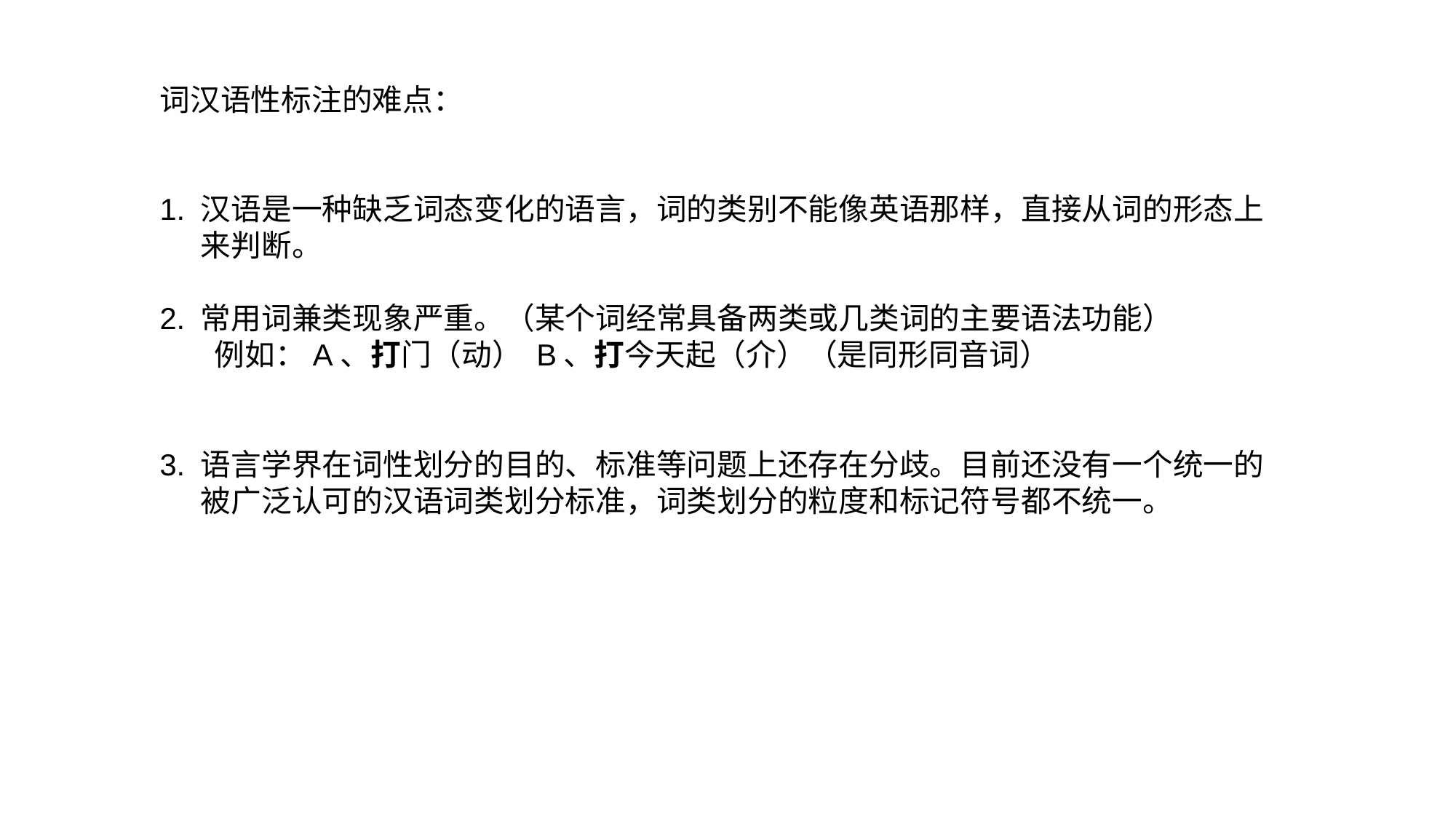

词汉语性标注的难点：

汉语是一种缺乏词态变化的语言，词的类别不能像英语那样，直接从词的形态上来判断。

常用词兼类现象严重。（某个词经常具备两类或几类词的主要语法功能）
例如：A、打门（动） B、打今天起（介）（是同形同音词）

语言学界在词性划分的目的、标准等问题上还存在分歧。目前还没有一个统一的被广泛认可的汉语词类划分标准，词类划分的粒度和标记符号都不统一。